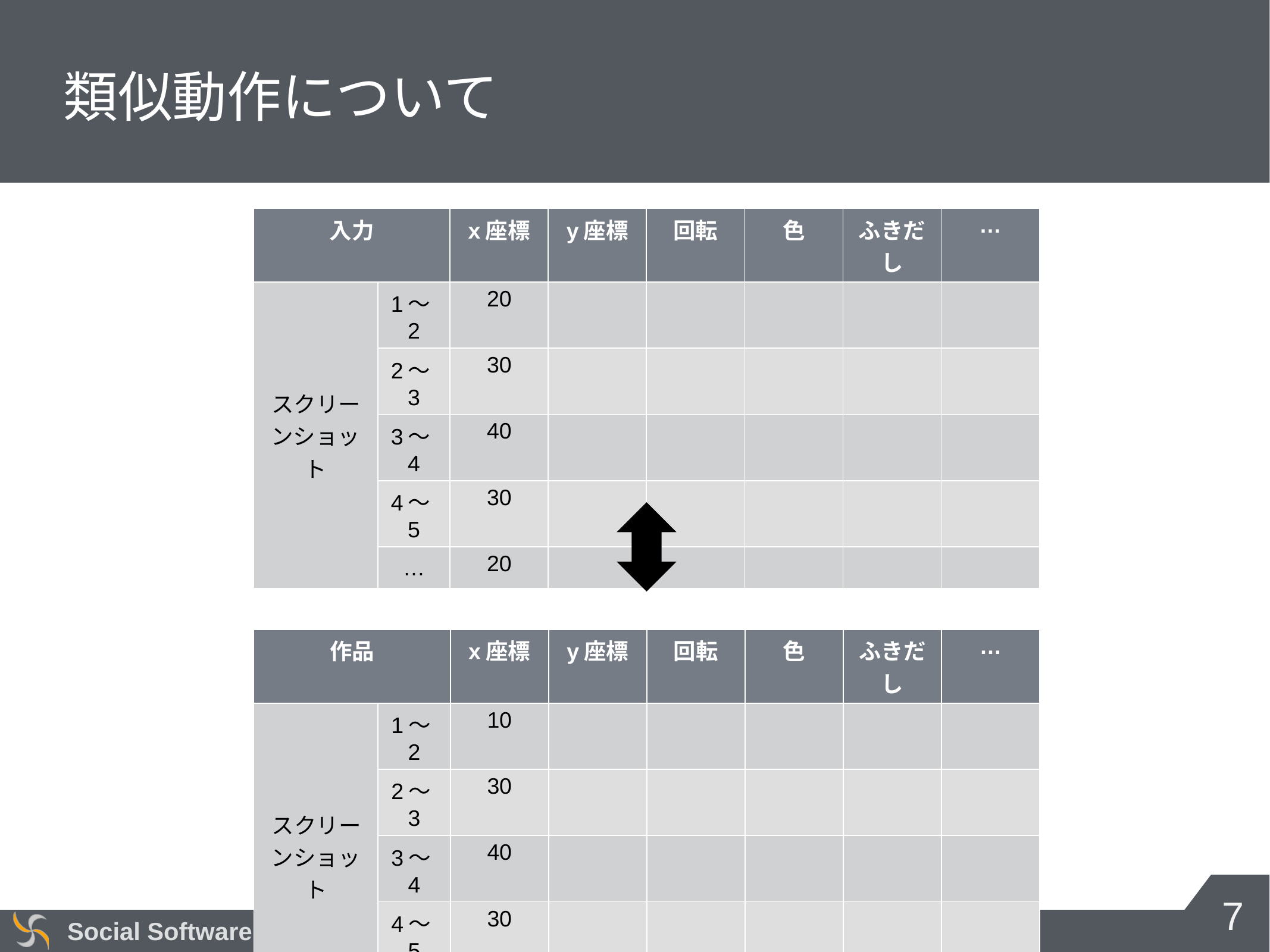

# 類似動作について
| 入力 |  | x座標 | y座標 | 回転 | 色 | ふきだし | … |
| --- | --- | --- | --- | --- | --- | --- | --- |
| スクリーンショット | 1〜2 | 20 |  |  |  |  |  |
|  | 2〜3 | 30 |  |  |  |  |  |
|  | 3〜4 | 40 |  |  |  |  |  |
|  | 4〜5 | 30 |  |  |  |  |  |
|  | … | 20 |  |  |  |  |  |

| 作品 |  | x座標 | y座標 | 回転 | 色 | ふきだし | … |
| --- | --- | --- | --- | --- | --- | --- | --- |
| スクリーンショット | 1〜2 | 10 |  |  |  |  |  |
|  | 2〜3 | 30 |  |  |  |  |  |
|  | 3〜4 | 40 |  |  |  |  |  |
|  | 4〜5 | 30 |  |  |  |  |  |
|  | … | 20 |  |  |  |  |  |
7